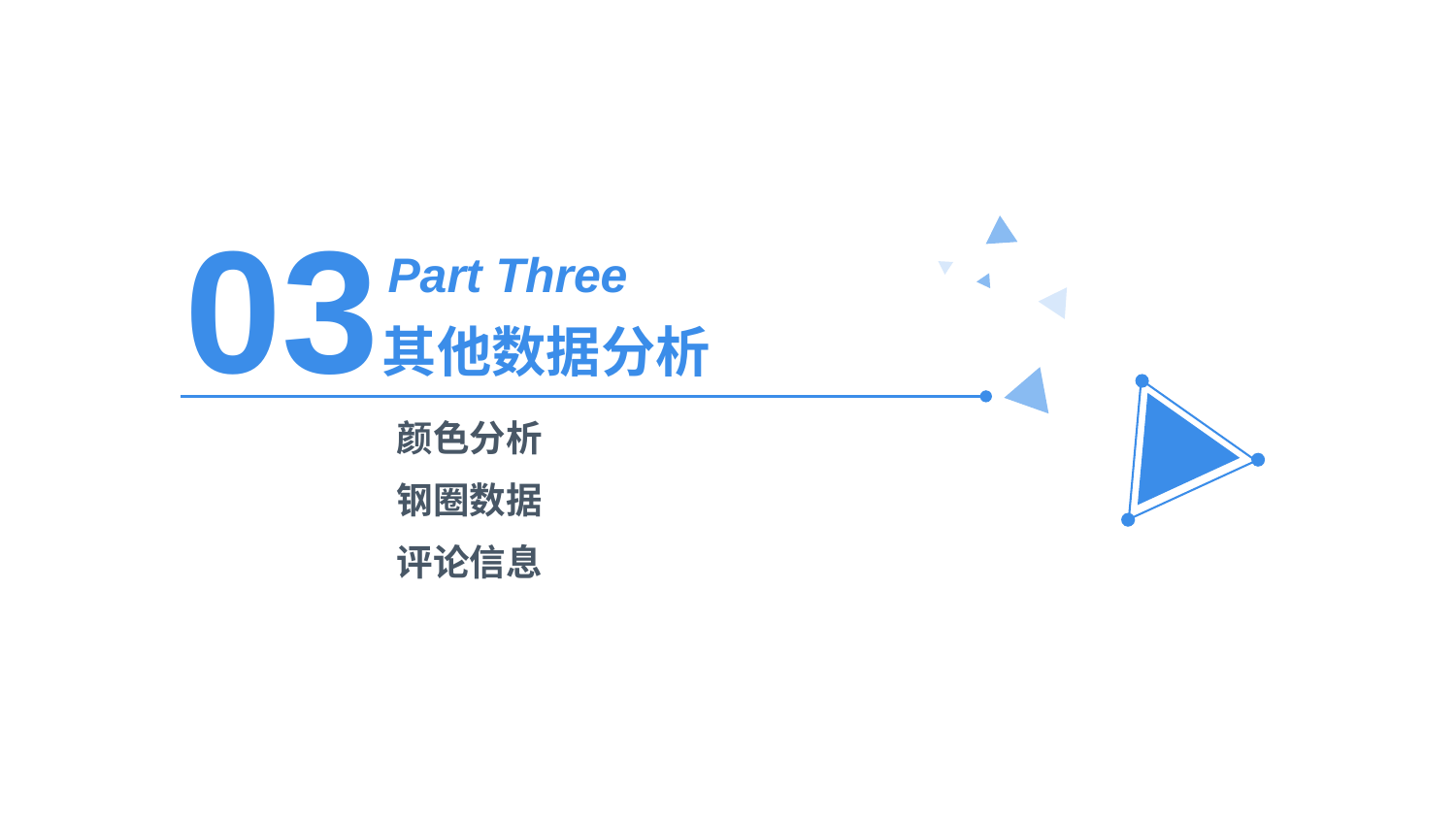

03

Part Three

其他数据分析

颜色分析
钢圈数据
评论信息